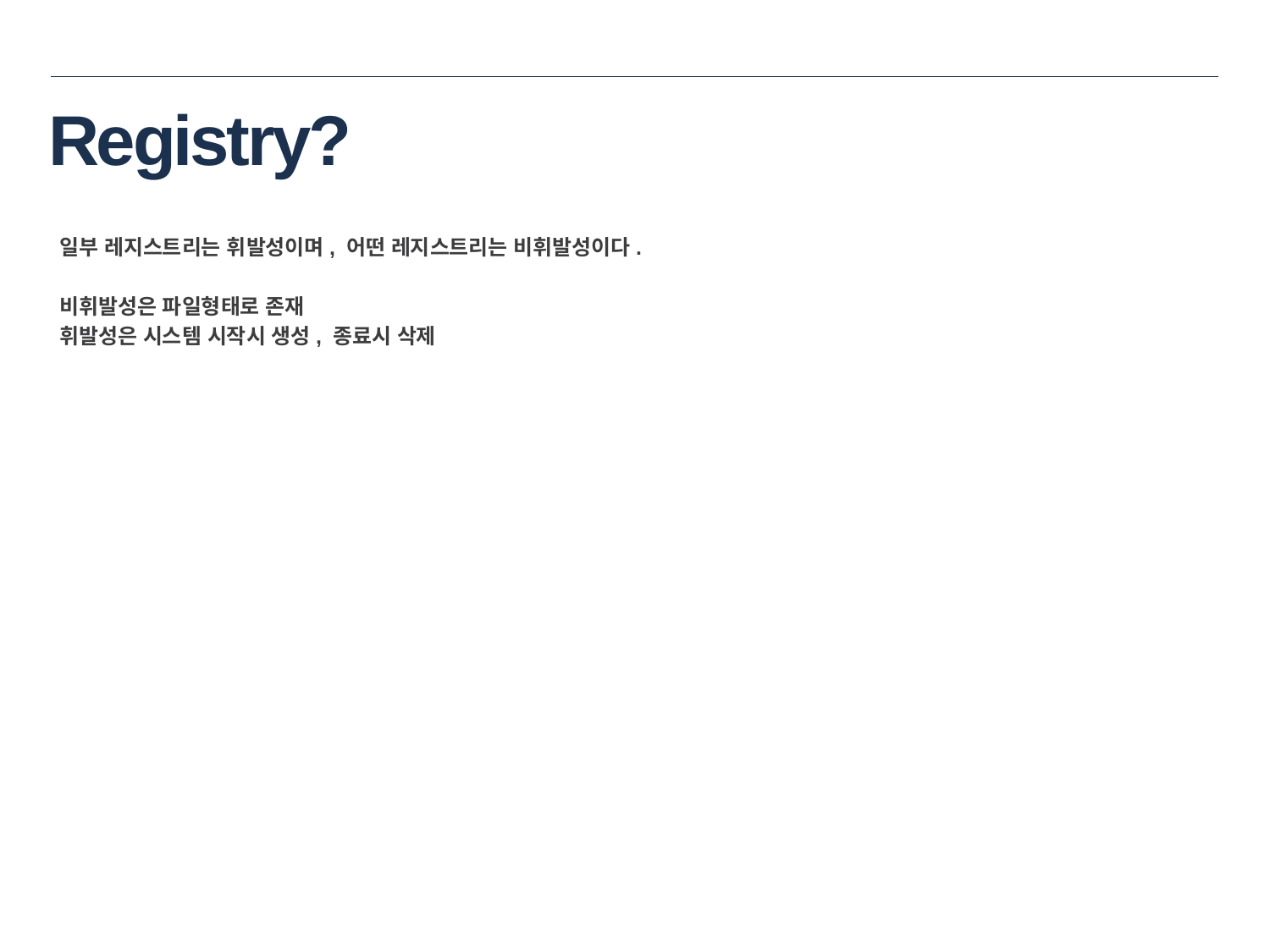

# Registry?
일부 레지스트리는 휘발성이며, 어떤 레지스트리는 비휘발성이다.

비휘발성은 파일형태로 존재
휘발성은 시스템 시작시 생성, 종료시 삭제